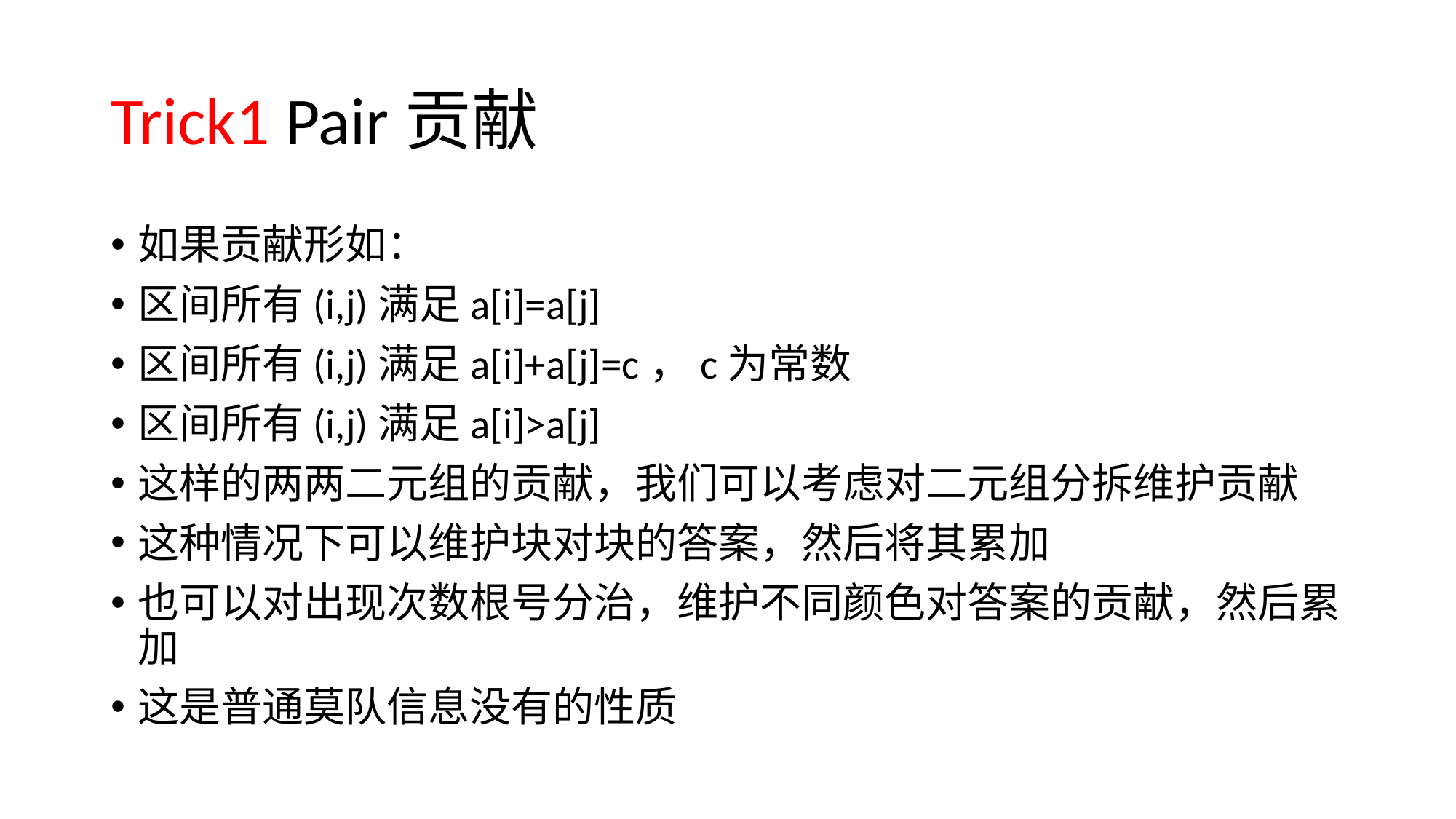

# Trick1 Pair贡献
如果贡献形如：
区间所有(i,j)满足a[i]=a[j]
区间所有(i,j)满足a[i]+a[j]=c，c为常数
区间所有(i,j)满足a[i]>a[j]
这样的两两二元组的贡献，我们可以考虑对二元组分拆维护贡献
这种情况下可以维护块对块的答案，然后将其累加
也可以对出现次数根号分治，维护不同颜色对答案的贡献，然后累加
这是普通莫队信息没有的性质